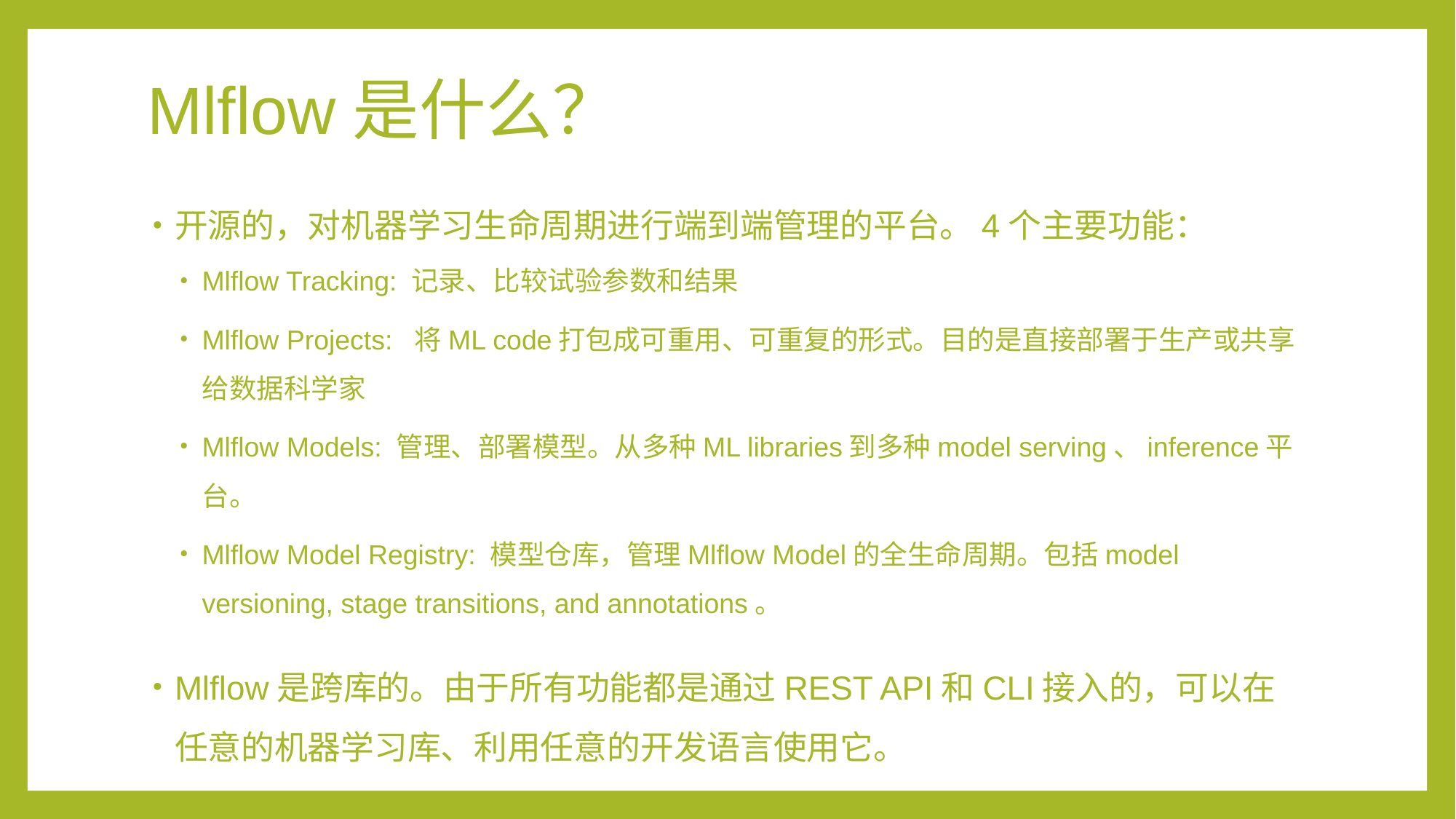

# Mlflow是什么？
开源的，对机器学习生命周期进行端到端管理的平台。4个主要功能：
Mlflow Tracking: 记录、比较试验参数和结果
Mlflow Projects:  将ML code打包成可重用、可重复的形式。目的是直接部署于生产或共享给数据科学家
Mlflow Models: 管理、部署模型。从多种ML libraries到多种model serving、inference平台。
Mlflow Model Registry: 模型仓库，管理Mlflow Model的全生命周期。包括model versioning, stage transitions, and annotations。
Mlflow是跨库的。由于所有功能都是通过REST API和CLI接入的，可以在任意的机器学习库、利用任意的开发语言使用它。